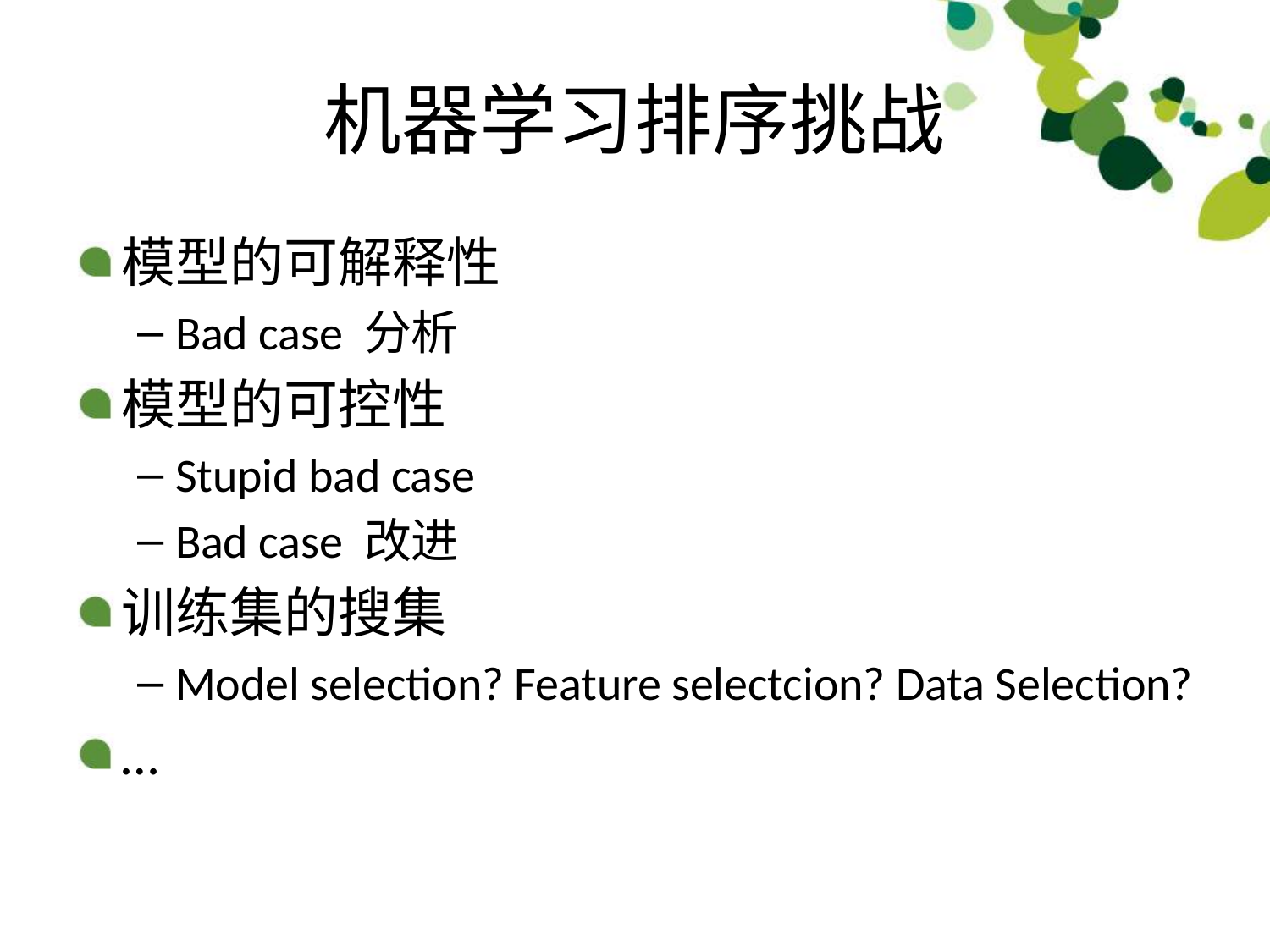

# 机器学习排序挑战
模型的可解释性
Bad case 分析
模型的可控性
Stupid bad case
Bad case 改进
训练集的搜集
Model selection? Feature selectcion? Data Selection?
…